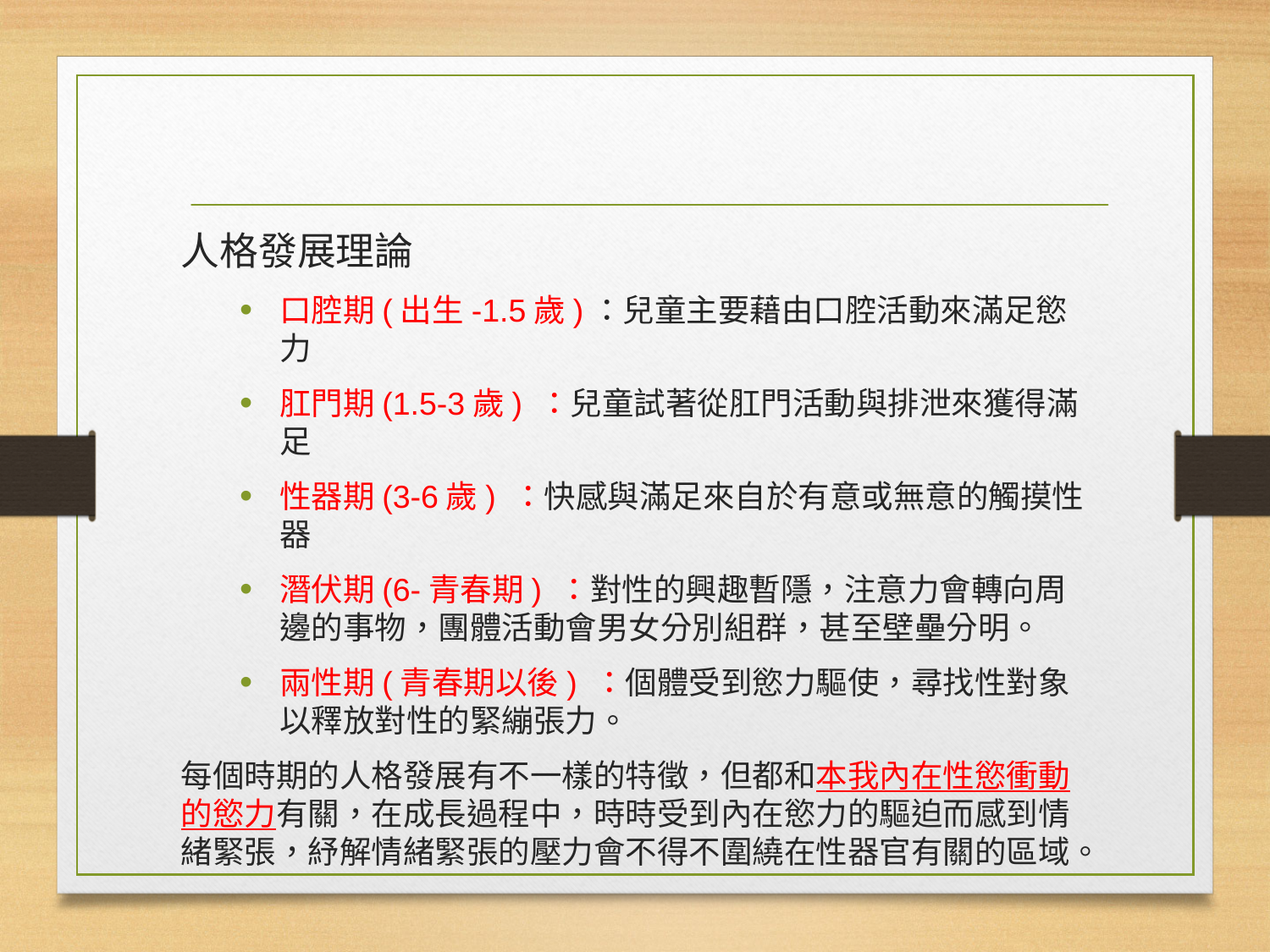

#
人格發展理論
口腔期(出生-1.5歲)：兒童主要藉由口腔活動來滿足慾力
肛門期(1.5-3歲) ：兒童試著從肛門活動與排泄來獲得滿足
性器期(3-6歲) ：快感與滿足來自於有意或無意的觸摸性器
潛伏期(6-青春期) ：對性的興趣暫隱，注意力會轉向周邊的事物，團體活動會男女分別組群，甚至壁壘分明。
兩性期(青春期以後) ：個體受到慾力驅使，尋找性對象以釋放對性的緊繃張力。
每個時期的人格發展有不一樣的特徵，但都和本我內在性慾衝動的慾力有關，在成長過程中，時時受到內在慾力的驅迫而感到情緒緊張，紓解情緒緊張的壓力會不得不圍繞在性器官有關的區域。